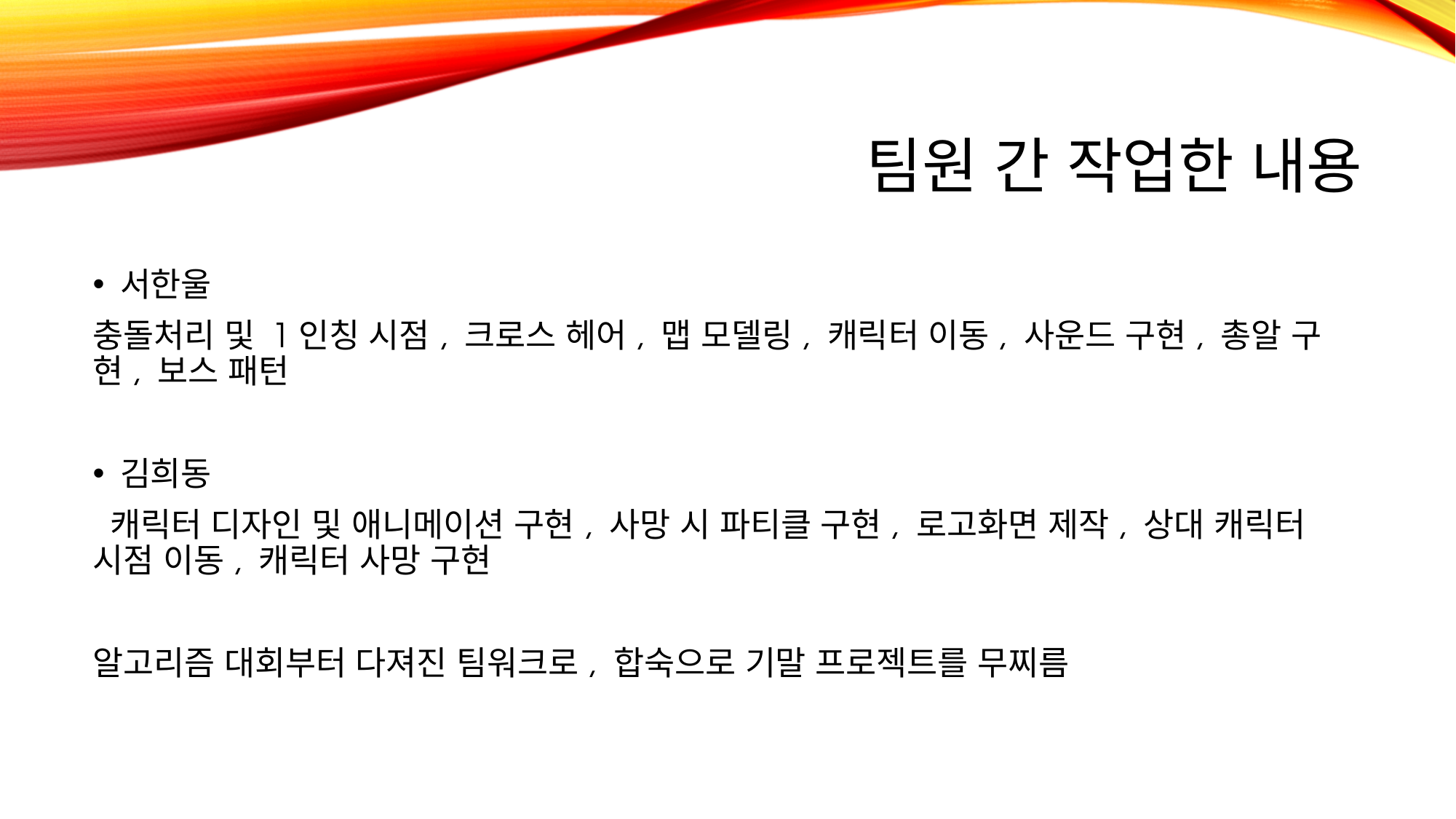

# 팀원 간 작업한 내용
서한울
충돌처리 및 1인칭 시점, 크로스 헤어, 맵 모델링, 캐릭터 이동, 사운드 구현, 총알 구현, 보스 패턴

김희동
 캐릭터 디자인 및 애니메이션 구현, 사망 시 파티클 구현, 로고화면 제작, 상대 캐릭터 시점 이동, 캐릭터 사망 구현

알고리즘 대회부터 다져진 팀워크로, 합숙으로 기말 프로젝트를 무찌름